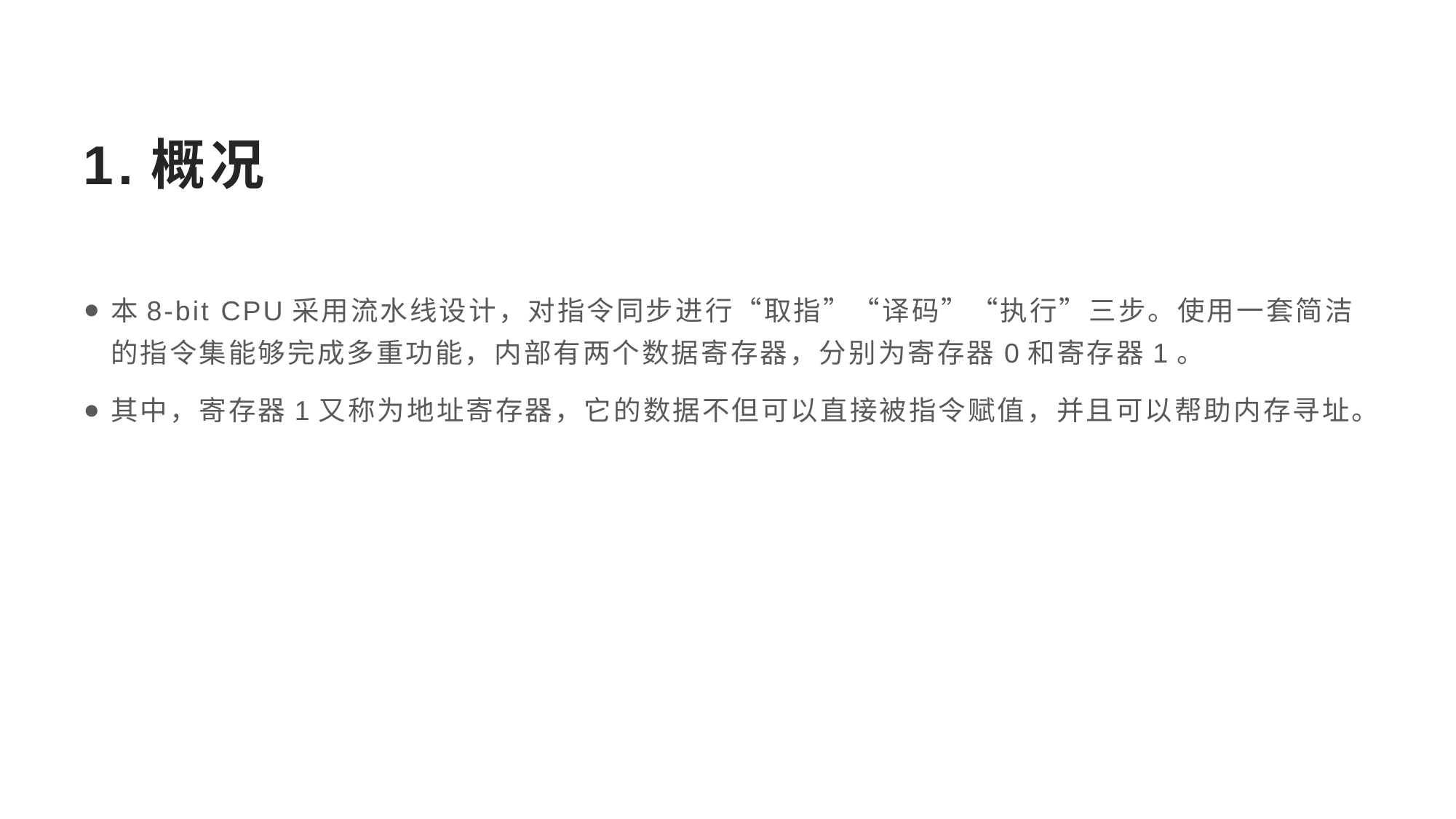

# 1.概况
本8-bit CPU采用流水线设计，对指令同步进行“取指”“译码”“执行”三步。使用一套简洁的指令集能够完成多重功能，内部有两个数据寄存器，分别为寄存器0和寄存器1。
其中，寄存器1又称为地址寄存器，它的数据不但可以直接被指令赋值，并且可以帮助内存寻址。